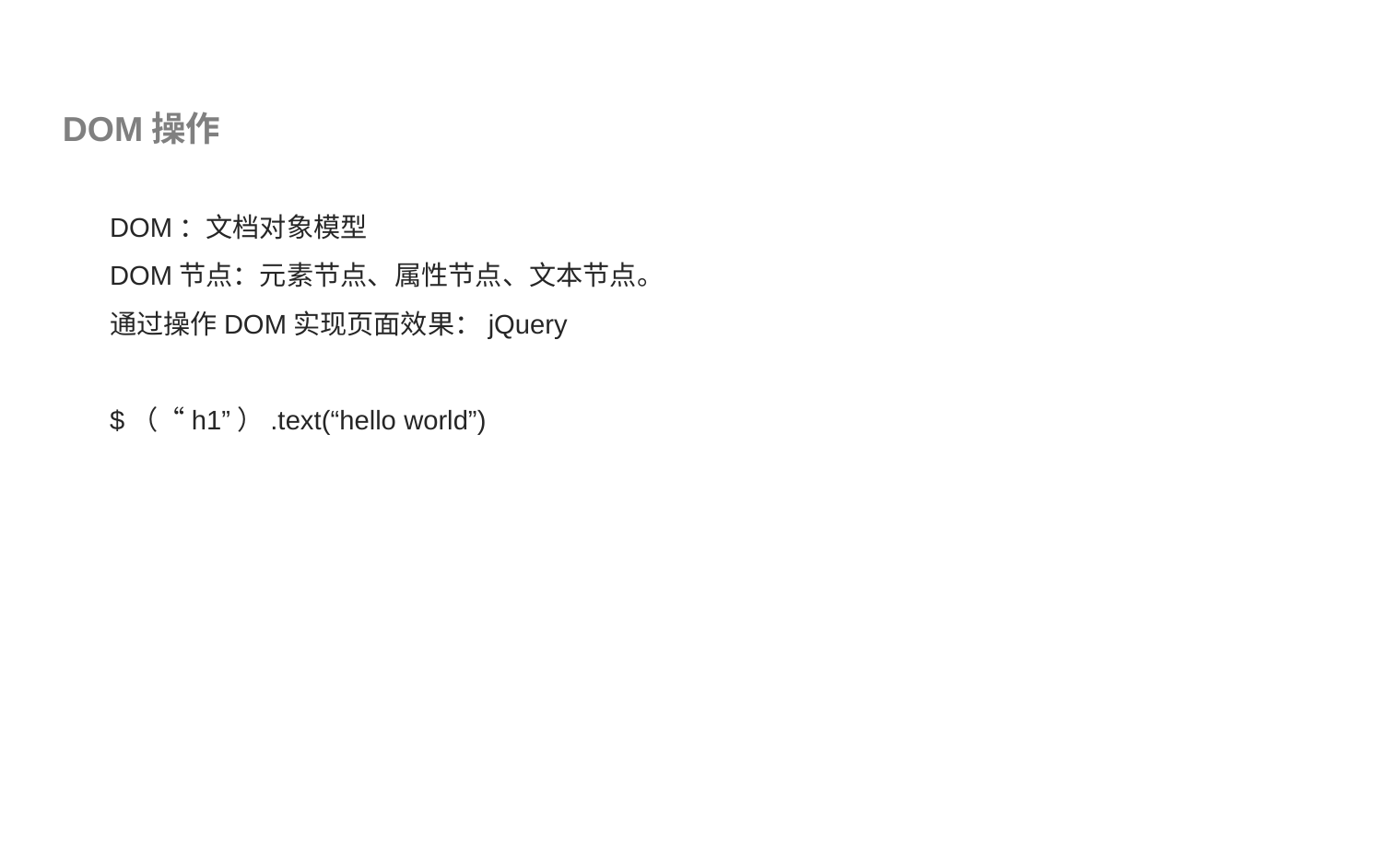

DOM操作
DOM：文档对象模型
DOM节点：元素节点、属性节点、文本节点。
通过操作DOM实现页面效果：jQuery

$（“h1”）.text(“hello world”)